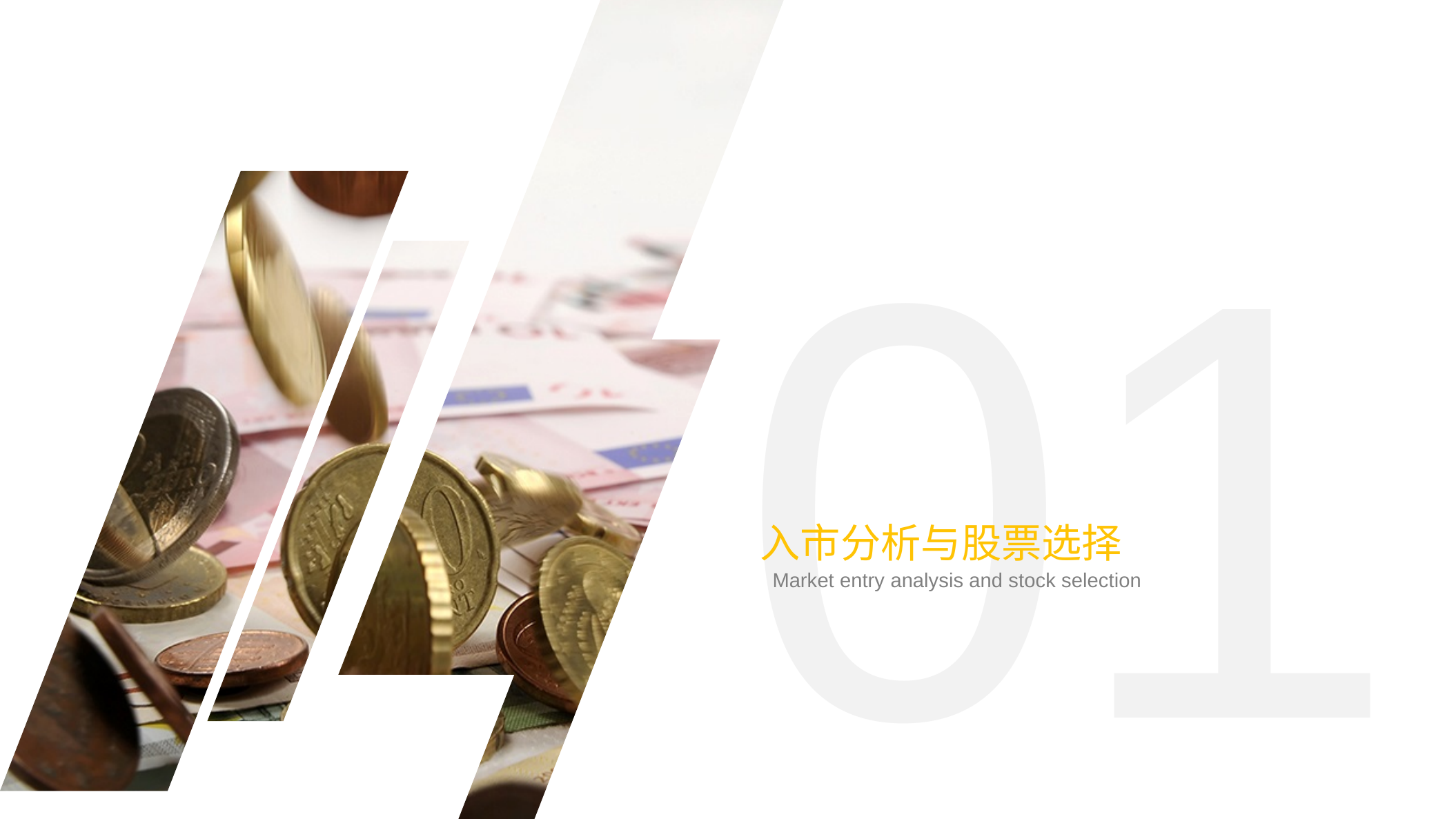

01
入市分析与股票选择
Market entry analysis and stock selection